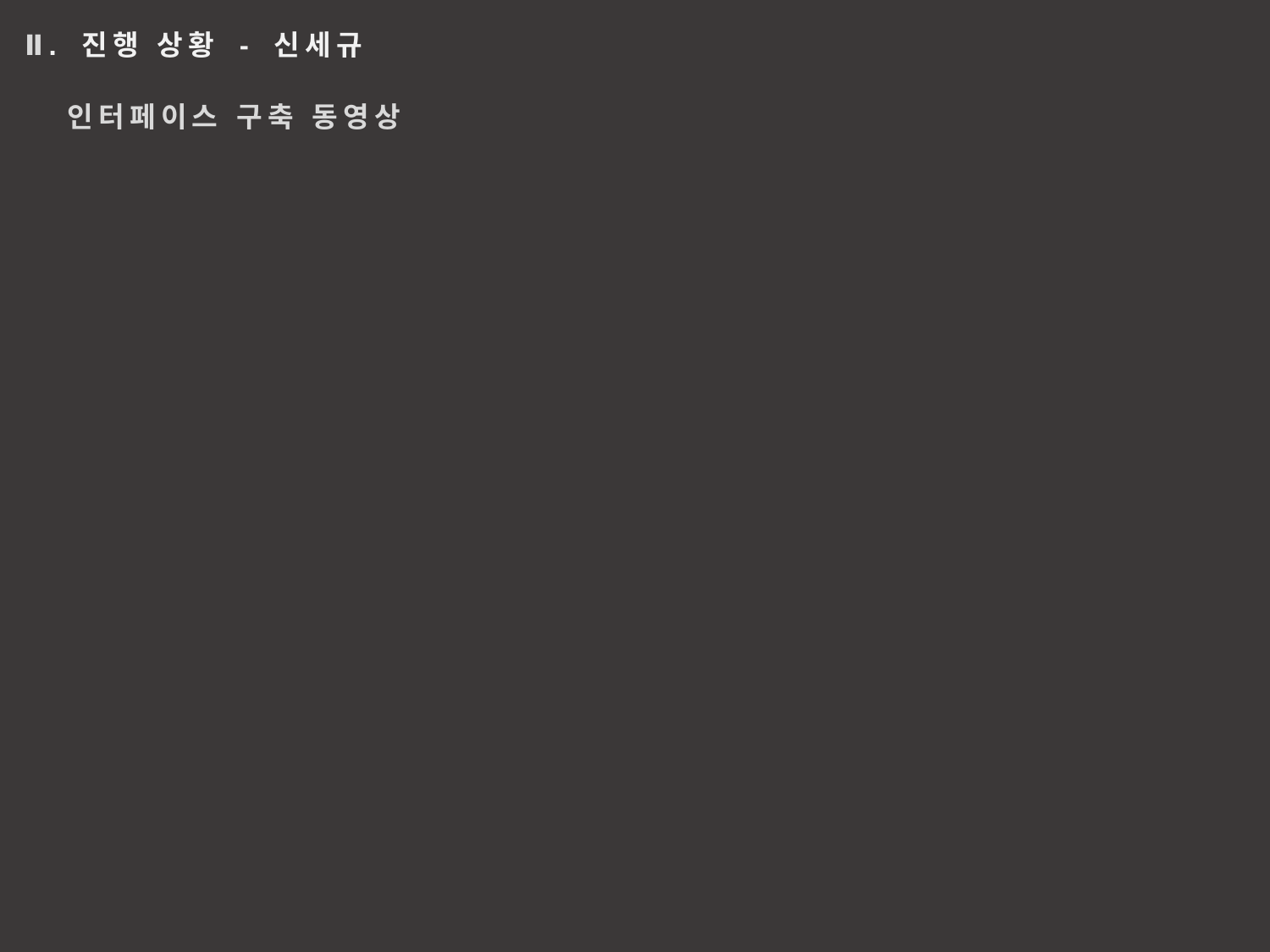

Ⅱ. 진행 상황 - 신세규
인터페이스 구축 동영상